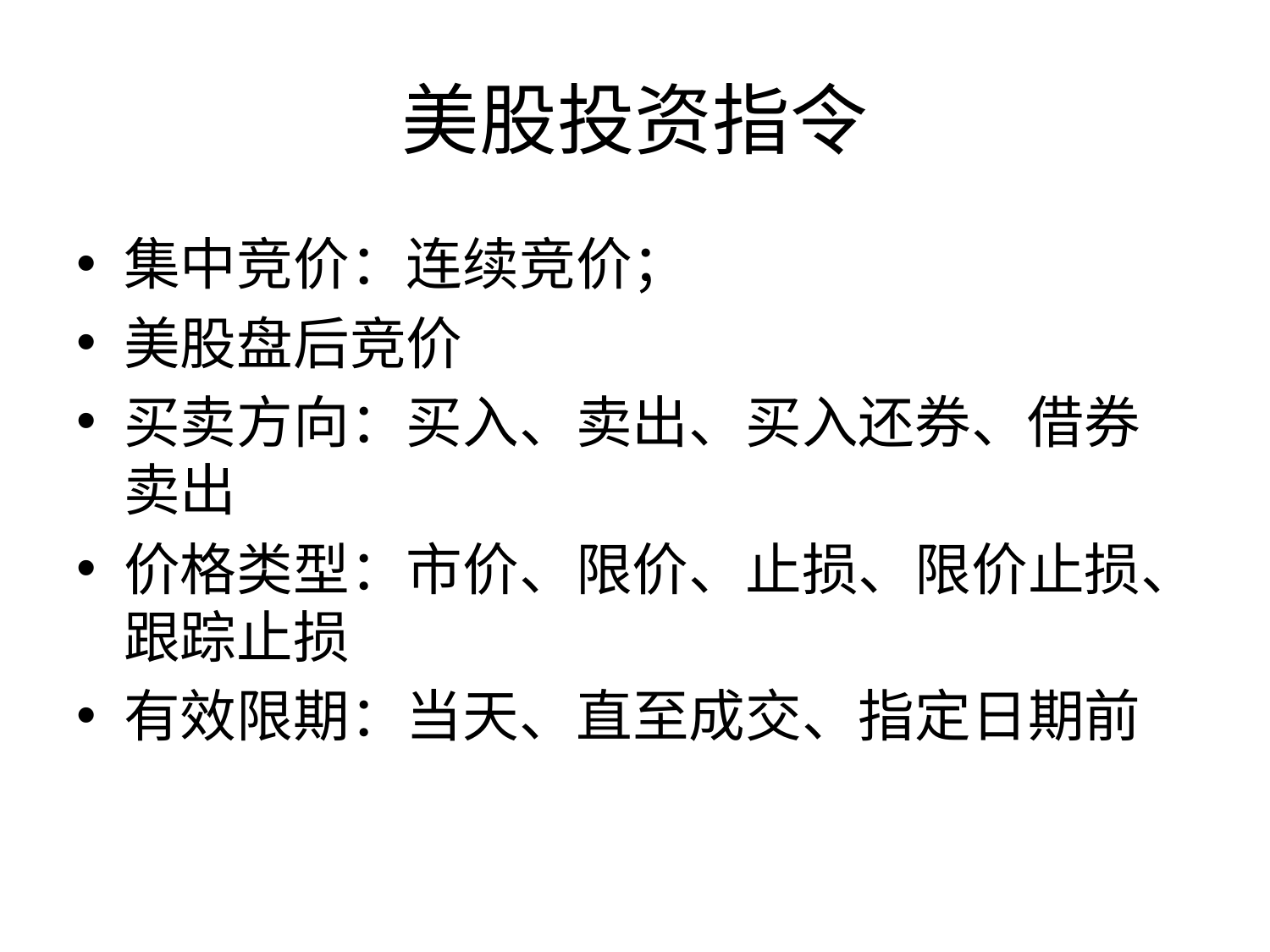

# 美股投资指令
集中竞价：连续竞价；
美股盘后竞价
买卖方向：买入、卖出、买入还券、借券卖出
价格类型：市价、限价、止损、限价止损、跟踪止损
有效限期：当天、直至成交、指定日期前